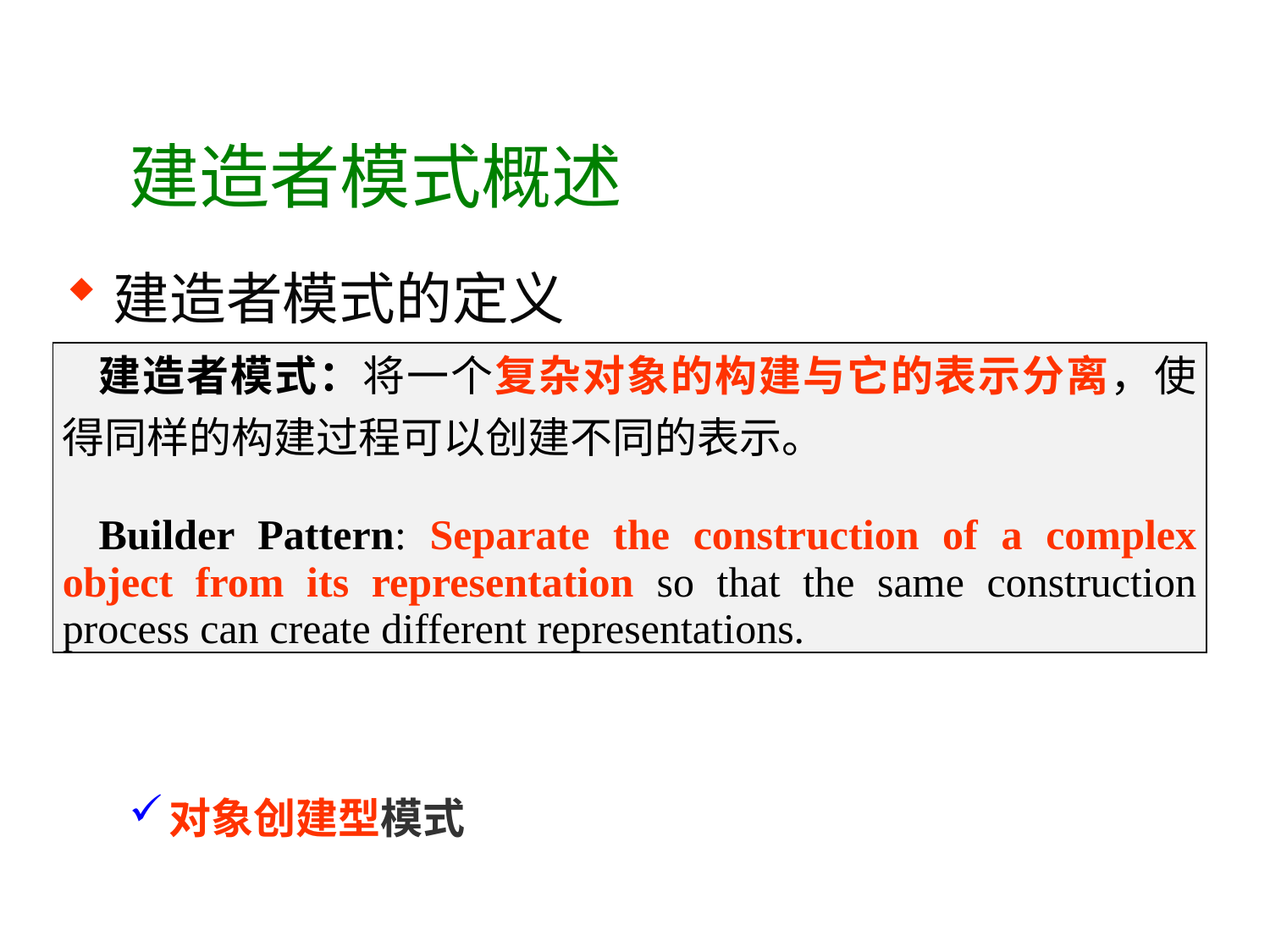

# 建造者模式概述
建造者模式的定义

对象创建型模式
| 建造者模式：将一个复杂对象的构建与它的表示分离，使得同样的构建过程可以创建不同的表示。 Builder Pattern: Separate the construction of a complex object from its representation so that the same construction process can create different representations. |
| --- |